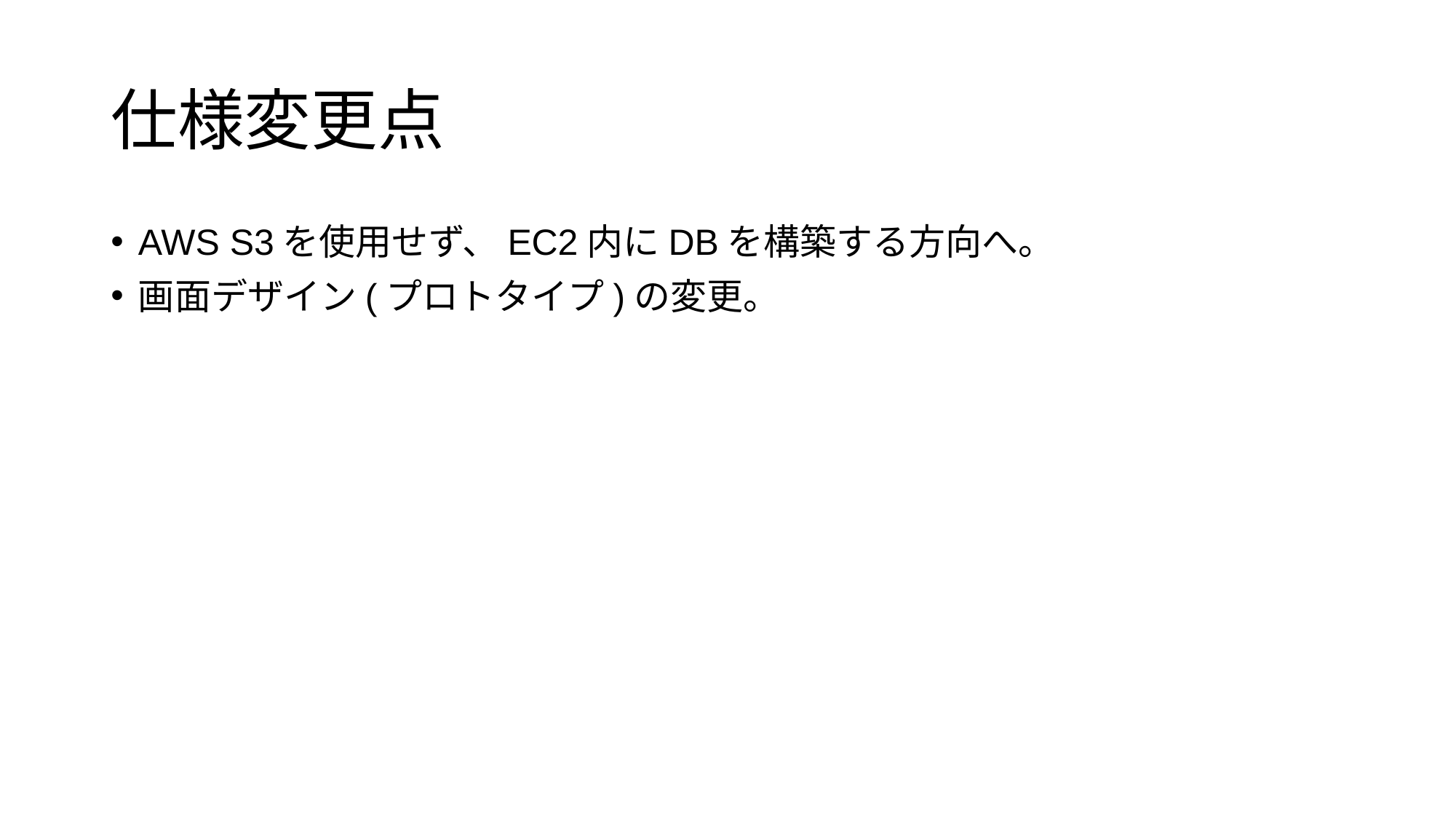

# 仕様変更点
AWS S3を使用せず、EC2内にDBを構築する方向へ。
画面デザイン(プロトタイプ)の変更。